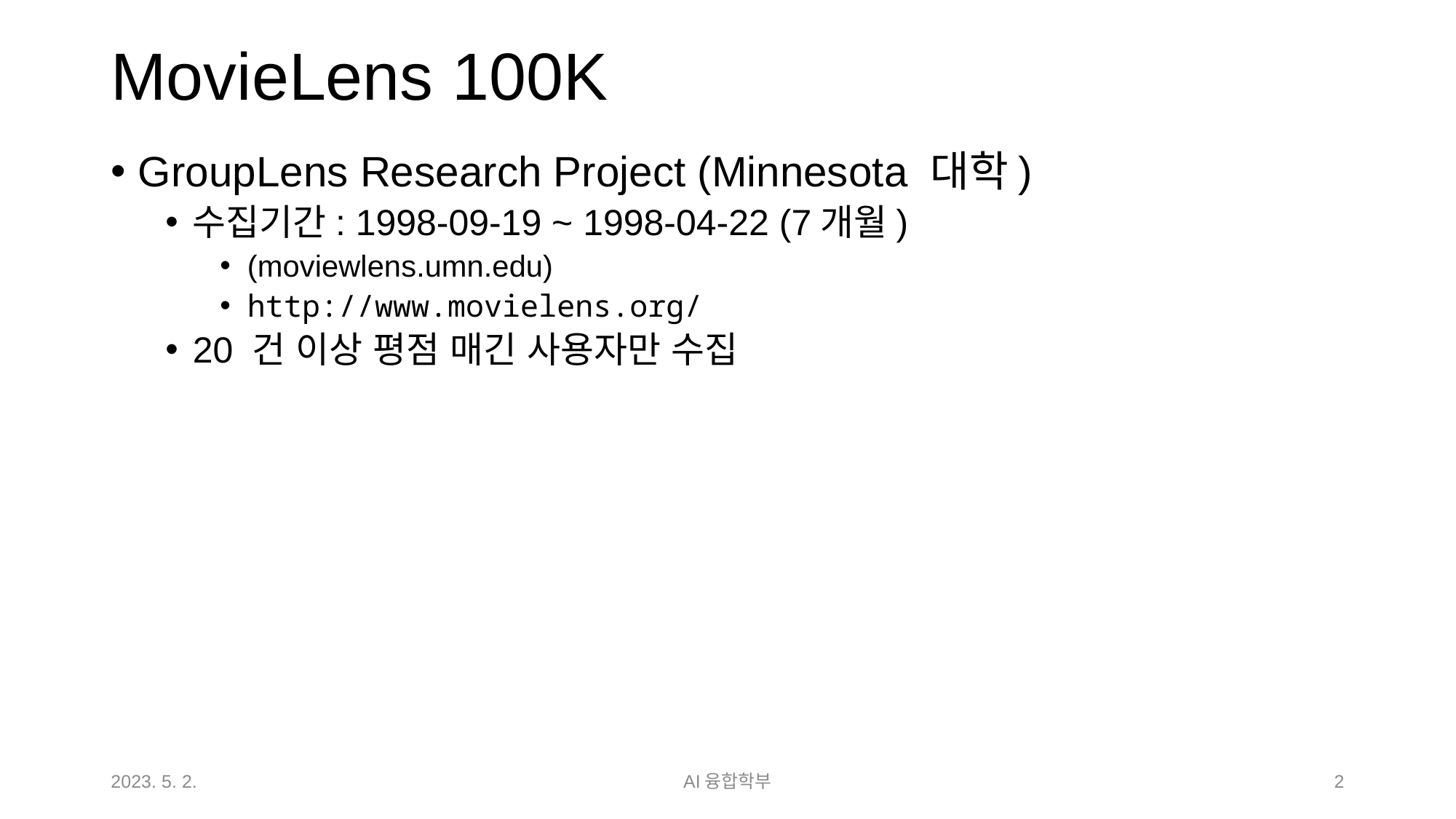

# MovieLens 100K
GroupLens Research Project (Minnesota 대학)
수집기간: 1998-09-19 ~ 1998-04-22 (7개월)
(moviewlens.umn.edu)
http://www.movielens.org/
20 건 이상 평점 매긴 사용자만 수집

2023. 5. 2.
AI융합학부
2